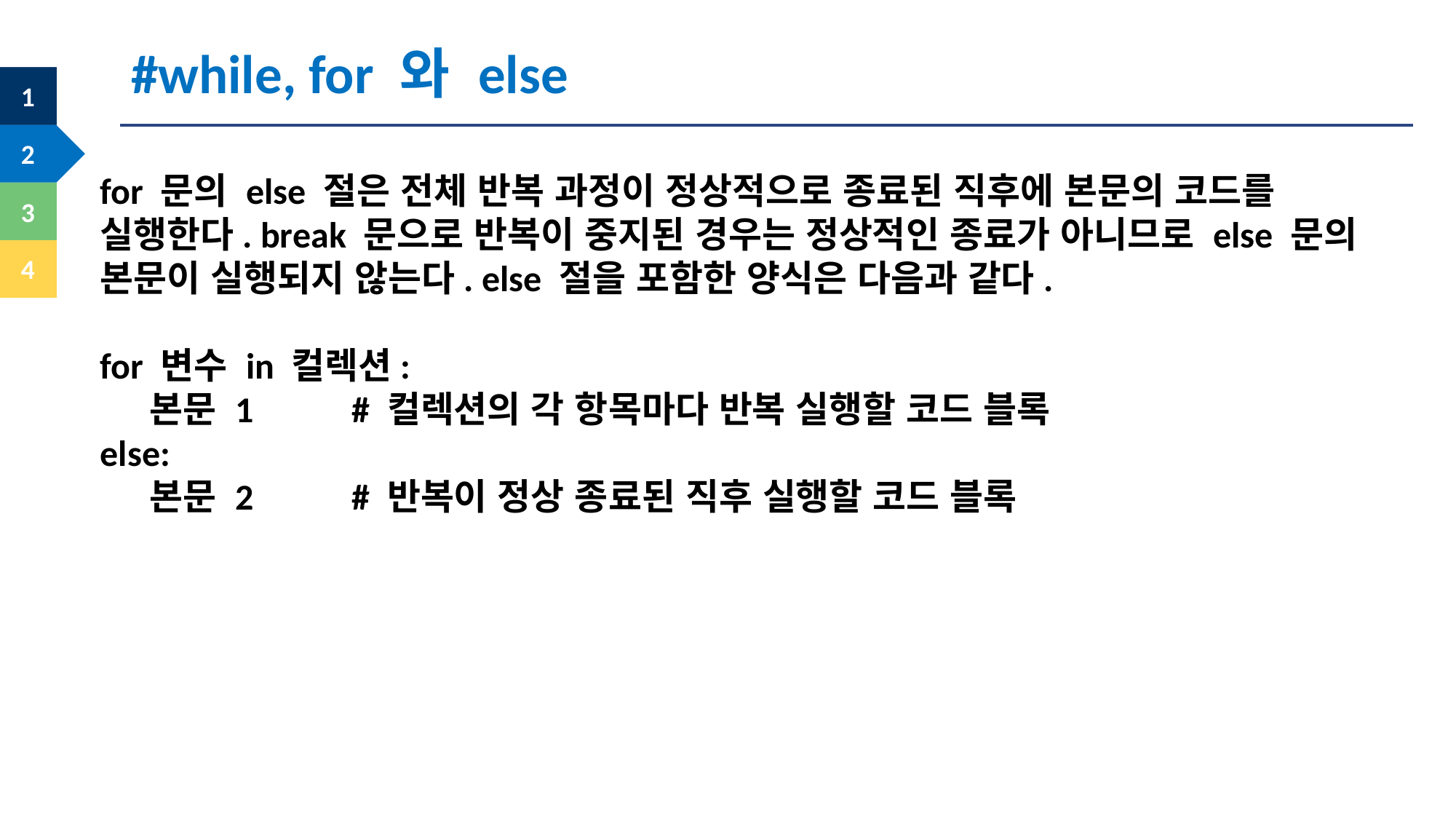

#while, for 와 else
for 문의 else 절은 전체 반복 과정이 정상적으로 종료된 직후에 본문의 코드를 실행한다. break 문으로 반복이 중지된 경우는 정상적인 종료가 아니므로 else 문의 본문이 실행되지 않는다. else 절을 포함한 양식은 다음과 같다.

for 변수 in 컬렉션:
    본문 1            # 컬렉션의 각 항목마다 반복 실행할 코드 블록
else:
    본문 2            # 반복이 정상 종료된 직후 실행할 코드 블록